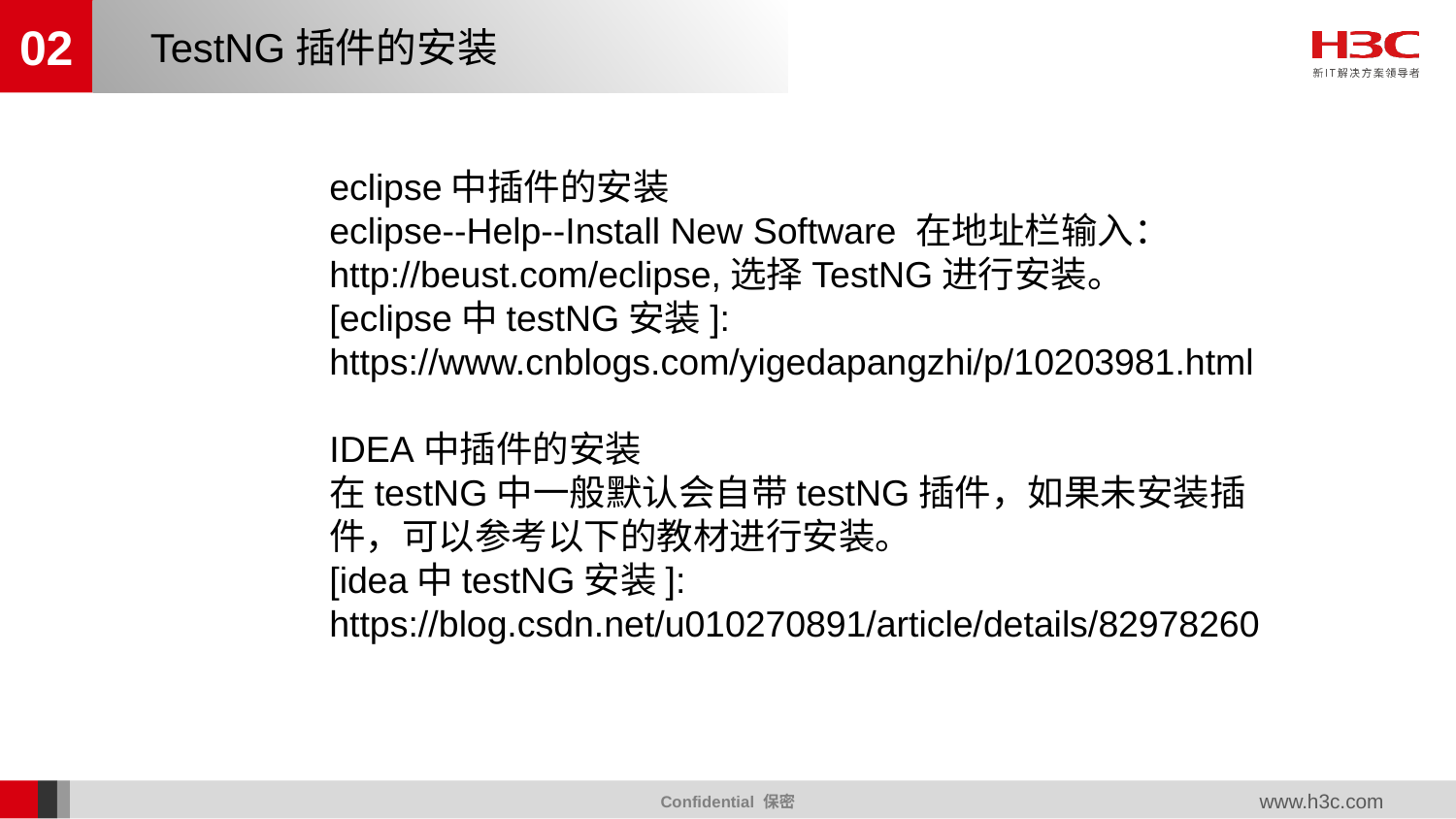

02
TestNG插件的安装
eclipse中插件的安装
eclipse--Help--Install New Software 在地址栏输入：http://beust.com/eclipse,选择TestNG进行安装。
[eclipse中testNG安装]: https://www.cnblogs.com/yigedapangzhi/p/10203981.html

IDEA中插件的安装
在testNG中一般默认会自带testNG插件，如果未安装插件，可以参考以下的教材进行安装。
[idea中testNG安装]: https://blog.csdn.net/u010270891/article/details/82978260